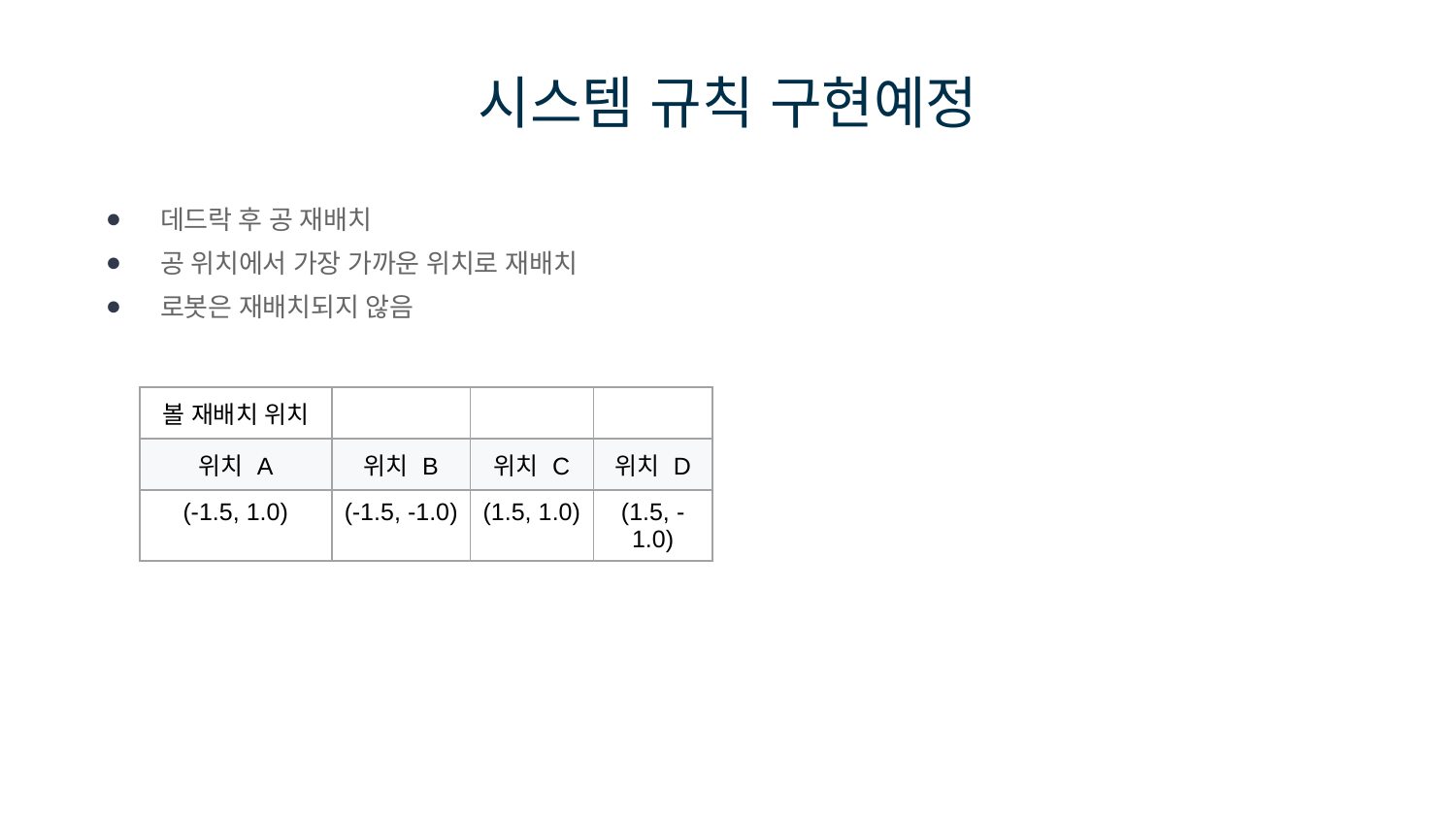

# 시스템 규칙 구현예정
데드락 후 공 재배치
공 위치에서 가장 가까운 위치로 재배치
로봇은 재배치되지 않음

| 볼 재배치 위치 |  |  |  |
| --- | --- | --- | --- |
| 위치 A | 위치 B | 위치 C | 위치 D |
| (-1.5, 1.0) | (-1.5, -1.0) | (1.5, 1.0) | (1.5, -1.0) |